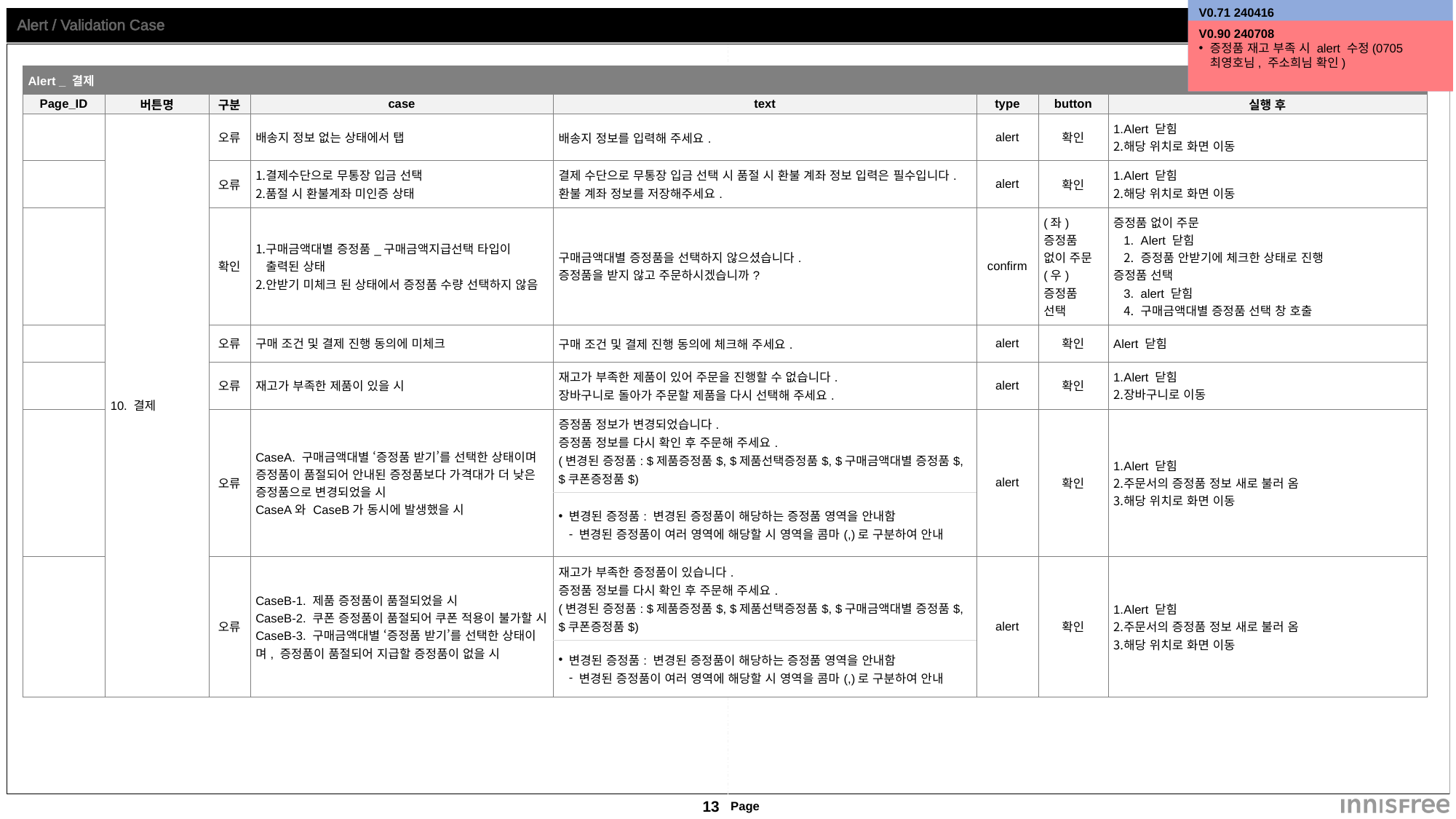

V0.71 240416
환불계좌 미인증 시 메시지 삭제하고 미저장시 메시지 추가
증정품 품절되었을 시 메시지 추가

# Alert / Validation Case
V0.90 240708
증정품 재고 부족 시 alert 수정(0705 최영호님, 주소희님 확인)
| Alert \_ 결제 |  |  |  |  |  |  |  |
| --- | --- | --- | --- | --- | --- | --- | --- |
| Page\_ID | 버튼명 | 구분 | case | text | type | button | 실행 후 |
|  | 10. 결제 | 오류 | 배송지 정보 없는 상태에서 탭 | 배송지 정보를 입력해 주세요. | alert | 확인 | Alert 닫힘 해당 위치로 화면 이동 |
|  |  | 오류 | 결제수단으로 무통장 입금 선택 품절 시 환불계좌 미인증 상태 | 결제 수단으로 무통장 입금 선택 시 품절 시 환불 계좌 정보 입력은 필수입니다. 환불 계좌 정보를 저장해주세요. | alert | 확인 | Alert 닫힘 해당 위치로 화면 이동 |
|  |  | 확인 | 구매금액대별 증정품\_구매금액지급선택 타입이 출력된 상태 안받기 미체크 된 상태에서 증정품 수량 선택하지 않음 | 구매금액대별 증정품을 선택하지 않으셨습니다. 증정품을 받지 않고 주문하시겠습니까? | confirm | (좌) 증정품 없이 주문 (우) 증정품 선택 | 증정품 없이 주문 Alert 닫힘 증정품 안받기에 체크한 상태로 진행 증정품 선택 alert 닫힘 구매금액대별 증정품 선택 창 호출 |
|  |  | 오류 | 구매 조건 및 결제 진행 동의에 미체크 | 구매 조건 및 결제 진행 동의에 체크해 주세요. | alert | 확인 | Alert 닫힘 |
|  |  | 오류 | 재고가 부족한 제품이 있을 시 | 재고가 부족한 제품이 있어 주문을 진행할 수 없습니다. 장바구니로 돌아가 주문할 제품을 다시 선택해 주세요. | alert | 확인 | Alert 닫힘 장바구니로 이동 |
|  |  | 오류 | CaseA. 구매금액대별 ‘증정품 받기’를 선택한 상태이며 증정품이 품절되어 안내된 증정품보다 가격대가 더 낮은 증정품으로 변경되었을 시 CaseA와 CaseB가 동시에 발생했을 시 | 증정품 정보가 변경되었습니다. 증정품 정보를 다시 확인 후 주문해 주세요. (변경된 증정품: $제품증정품$, $제품선택증정품$, $구매금액대별 증정품$, $쿠폰증정품$) | alert | 확인 | Alert 닫힘 주문서의 증정품 정보 새로 불러 옴 해당 위치로 화면 이동 |
|  |  |  |  | 변경된 증정품: 변경된 증정품이 해당하는 증정품 영역을 안내함 변경된 증정품이 여러 영역에 해당할 시 영역을 콤마(,)로 구분하여 안내 |  |  |  |
|  |  | 오류 | CaseB-1. 제품 증정품이 품절되었을 시 CaseB-2. 쿠폰 증정품이 품절되어 쿠폰 적용이 불가할 시 CaseB-3. 구매금액대별 ‘증정품 받기’를 선택한 상태이며, 증정품이 품절되어 지급할 증정품이 없을 시 | 재고가 부족한 증정품이 있습니다. 증정품 정보를 다시 확인 후 주문해 주세요. (변경된 증정품: $제품증정품$, $제품선택증정품$, $구매금액대별 증정품$, $쿠폰증정품$) | alert | 확인 | Alert 닫힘 주문서의 증정품 정보 새로 불러 옴 해당 위치로 화면 이동 |
|  |  |  |  | 변경된 증정품: 변경된 증정품이 해당하는 증정품 영역을 안내함 변경된 증정품이 여러 영역에 해당할 시 영역을 콤마(,)로 구분하여 안내 |  |  |  |